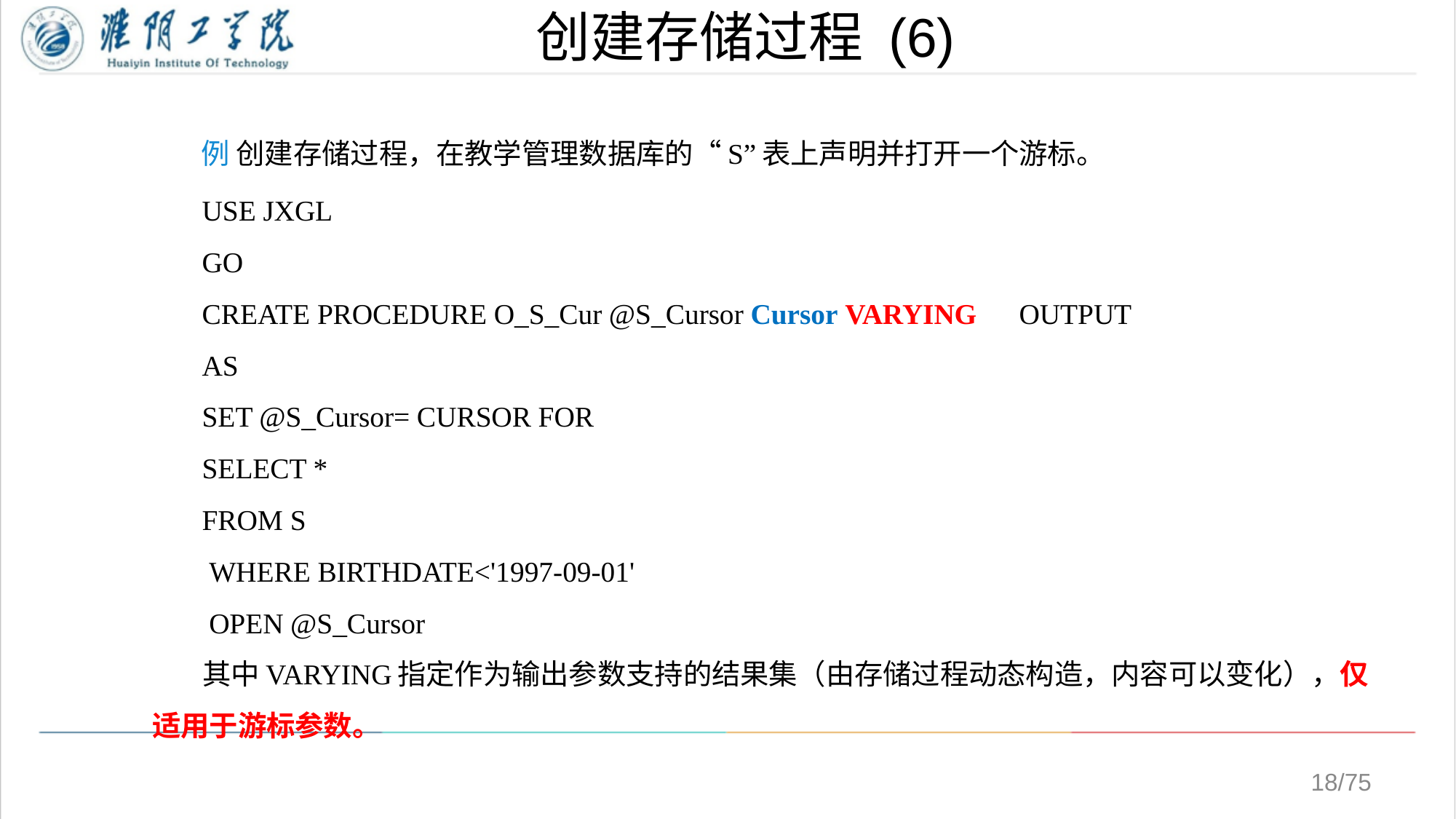

# 创建存储过程 (6)
   例 创建存储过程，在教学管理数据库的“S”表上声明并打开一个游标。
       USE JXGL
       GO
       CREATE PROCEDURE O_S_Cur @S_Cursor Cursor VARYING      OUTPUT
       AS
       SET @S_Cursor= CURSOR FOR
       SELECT *
       FROM S
        WHERE BIRTHDATE<'1997-09-01'
        OPEN @S_Cursor
       其中VARYING指定作为输出参数支持的结果集（由存储过程动态构造，内容可以变化），仅适用于游标参数。

18/75